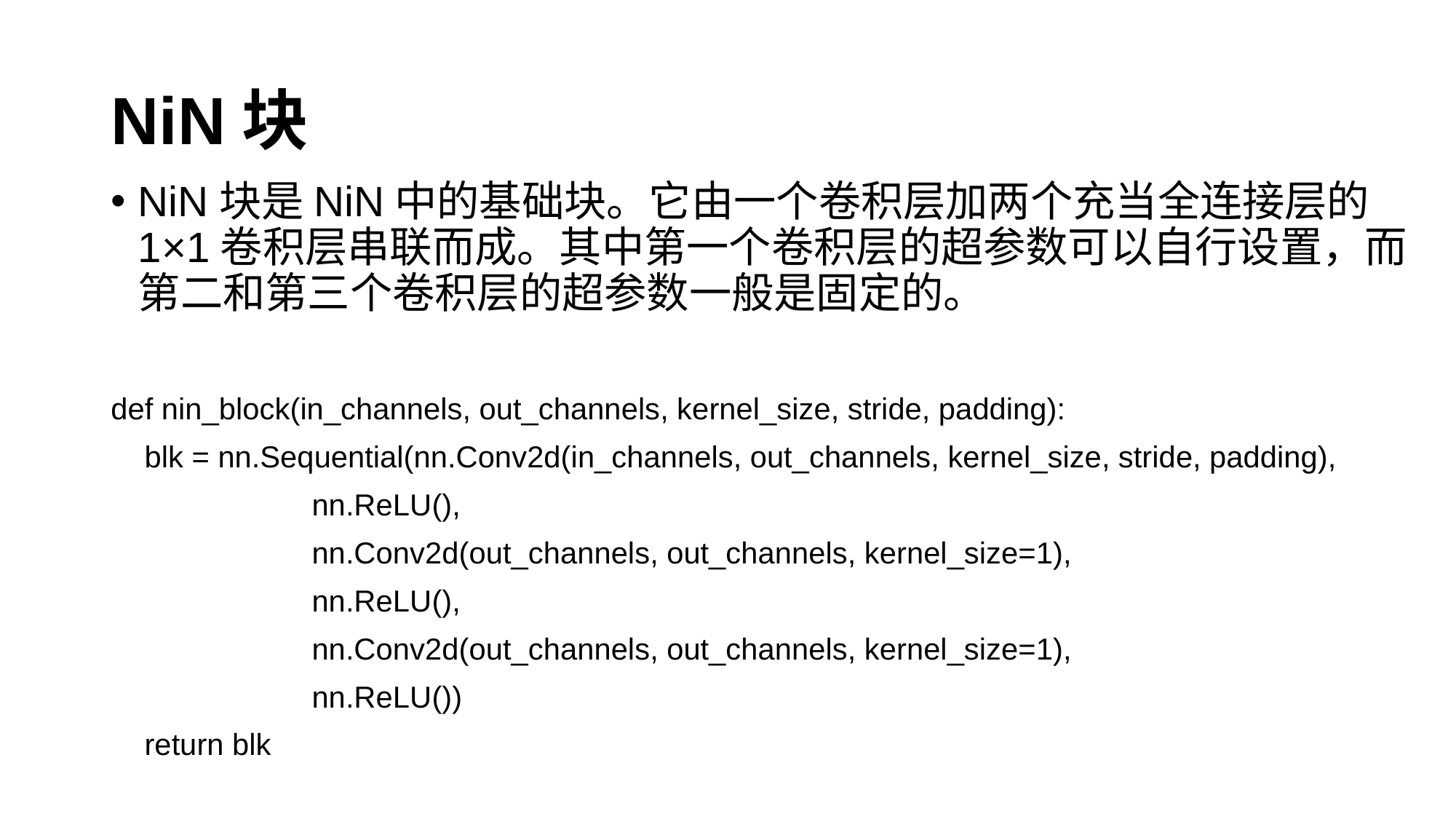

# NiN块
NiN块是NiN中的基础块。它由一个卷积层加两个充当全连接层的1×1卷积层串联而成。其中第一个卷积层的超参数可以自行设置，而第二和第三个卷积层的超参数一般是固定的。

def nin_block(in_channels, out_channels, kernel_size, stride, padding):
    blk = nn.Sequential(nn.Conv2d(in_channels, out_channels, kernel_size, stride, padding),
                        nn.ReLU(),
                        nn.Conv2d(out_channels, out_channels, kernel_size=1),
                        nn.ReLU(),
                        nn.Conv2d(out_channels, out_channels, kernel_size=1),
                        nn.ReLU())
    return blk